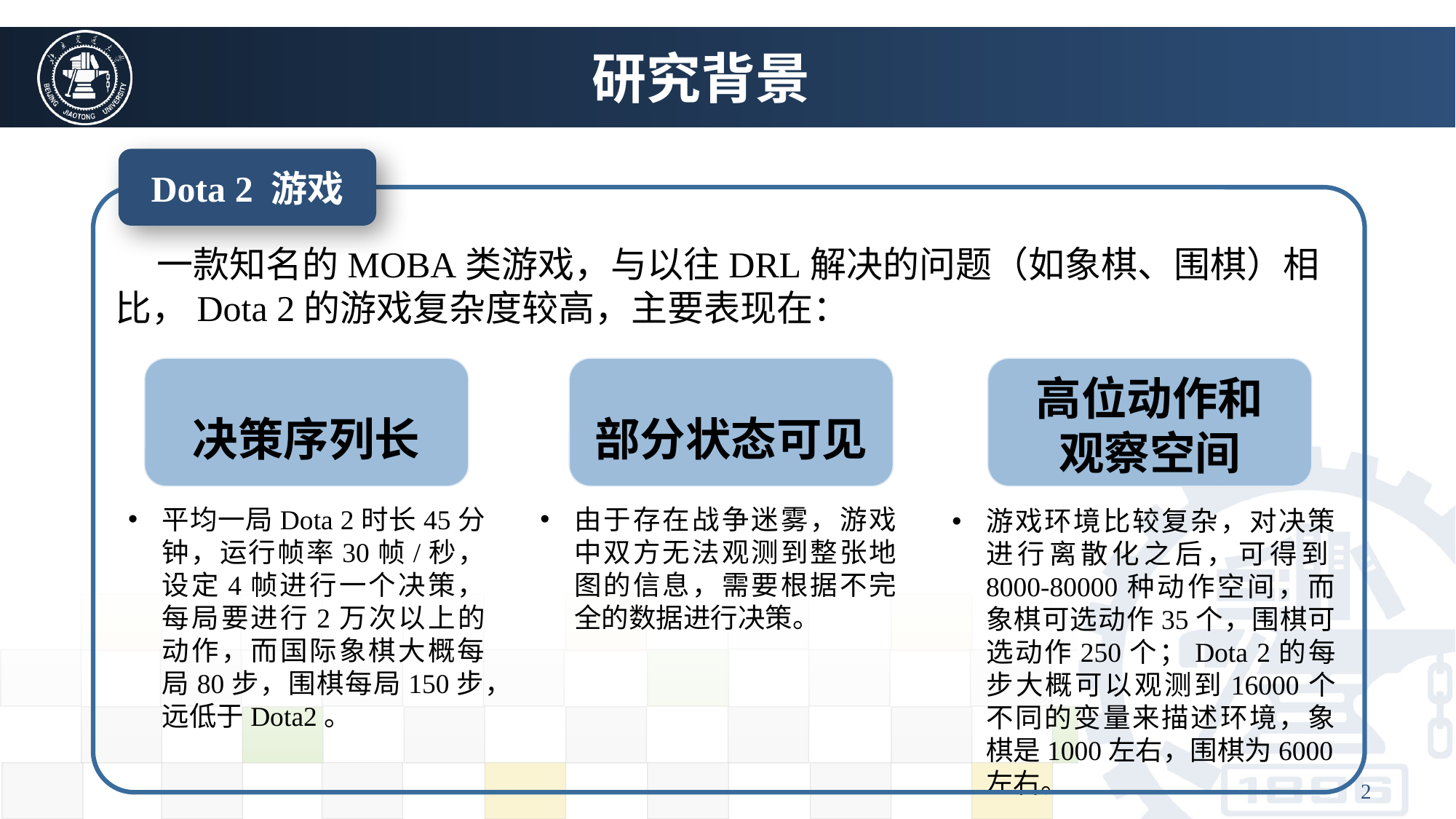

# 研究背景
Dota 2 游戏

    一款知名的MOBA类游戏，与以往DRL解决的问题（如象棋、围棋）相比，Dota 2的游戏复杂度较高，主要表现在：
决策序列长
部分状态可见
高位动作和
观察空间
平均一局Dota 2时长45分钟，运行帧率30帧/秒，设定4帧进行一个决策，每局要进行2万次以上的动作，而国际象棋大概每局80步，围棋每局150步，远低于Dota2。
由于存在战争迷雾，游戏中双方无法观测到整张地图的信息，需要根据不完全的数据进行决策。
游戏环境比较复杂，对决策进行离散化之后，可得到8000-80000种动作空间，而象棋可选动作35个，围棋可选动作250个；Dota 2的每步大概可以观测到16000个不同的变量来描述环境，象棋是1000左右，围棋为6000左右。
2